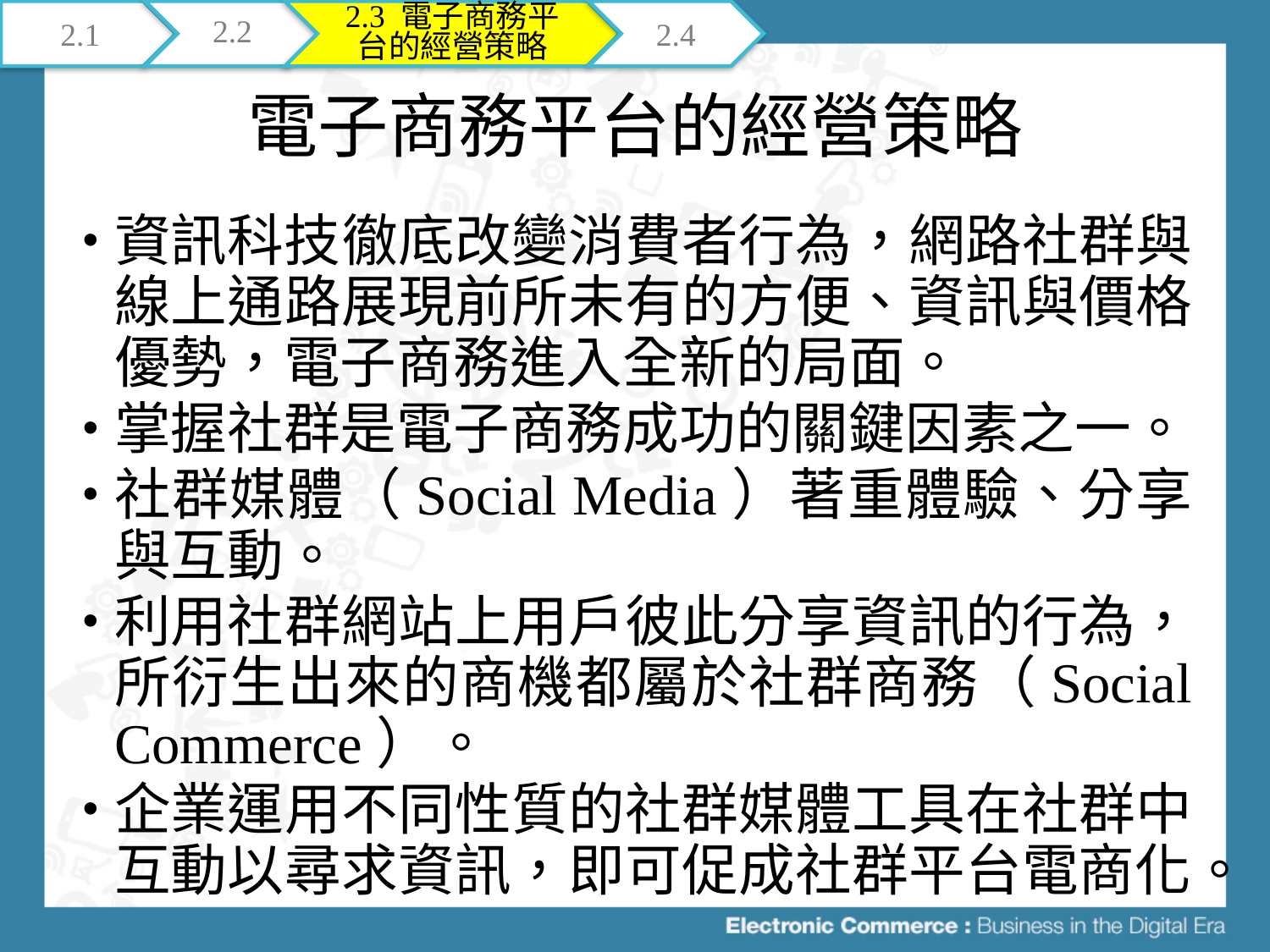

2.1
2.2
2.3 電子商務平台的經營策略
2.4
# 電子商務平台的經營策略
資訊科技徹底改變消費者行為，網路社群與線上通路展現前所未有的方便、資訊與價格優勢，電子商務進入全新的局面。
掌握社群是電子商務成功的關鍵因素之一。
社群媒體（Social Media）著重體驗、分享與互動。
利用社群網站上用戶彼此分享資訊的行為，所衍生出來的商機都屬於社群商務（Social Commerce）。
企業運用不同性質的社群媒體工具在社群中互動以尋求資訊，即可促成社群平台電商化。